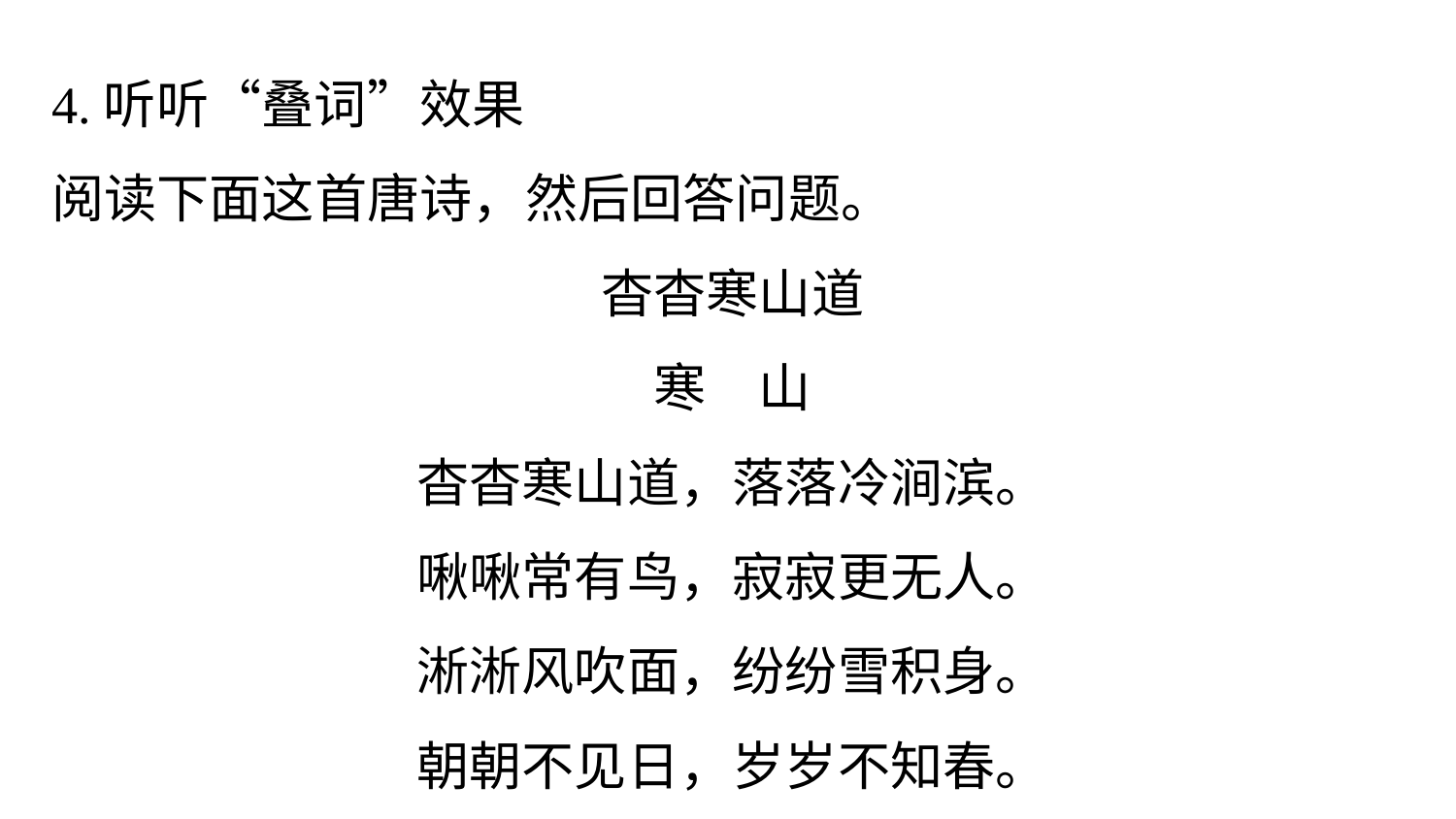

4.听听“叠词”效果
阅读下面这首唐诗，然后回答问题。
杳杳寒山道
寒　山
杳杳寒山道，落落冷涧滨。
啾啾常有鸟，寂寂更无人。
淅淅风吹面，纷纷雪积身。
朝朝不见日，岁岁不知春。